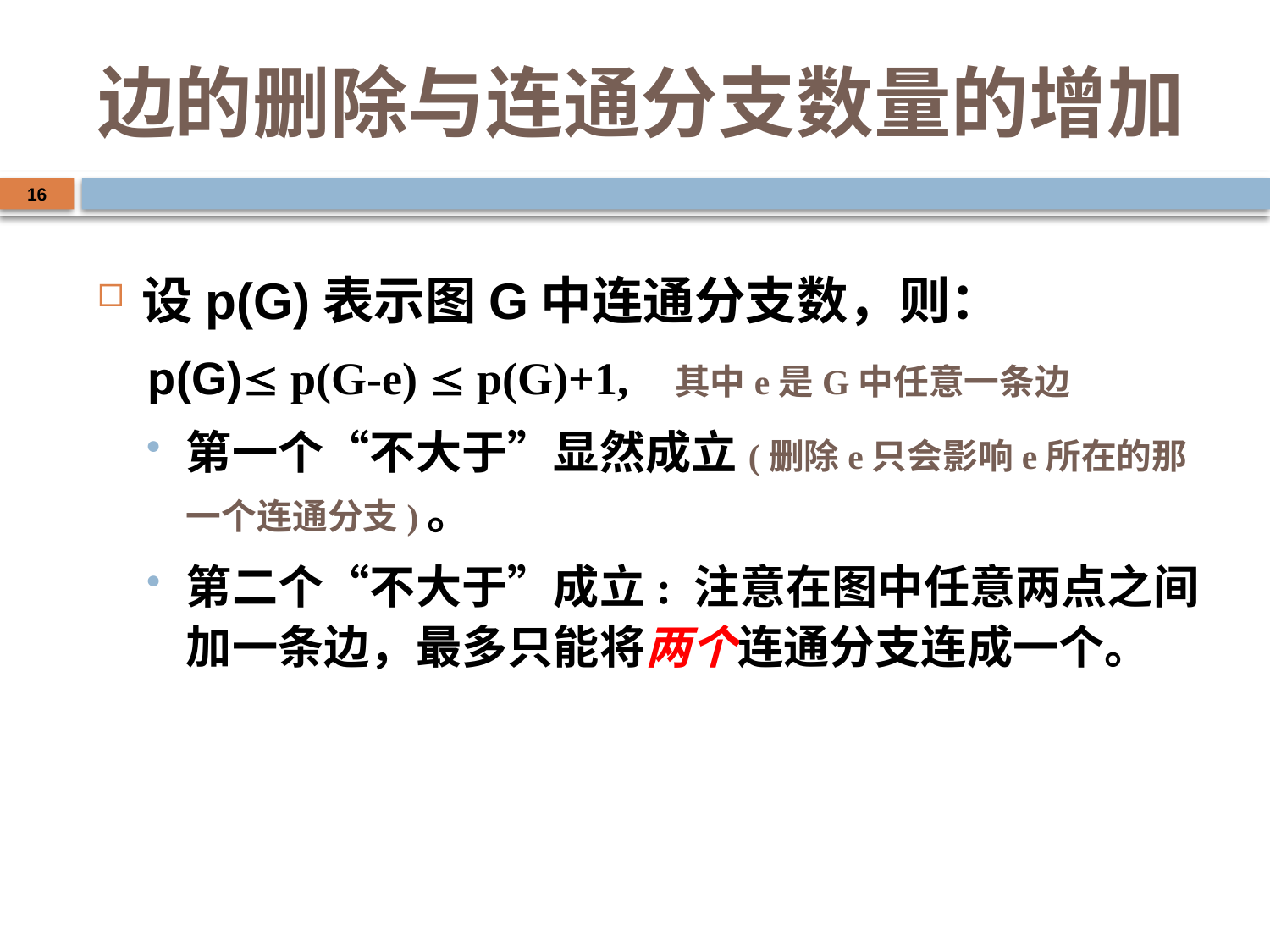

# 边的删除与连通分支数量的增加
16
设p(G)表示图G中连通分支数，则：
p(G)≤ p(G-e) ≤ p(G)+1,   其中e是G中任意一条边
第一个“不大于”显然成立(删除e只会影响e所在的那一个连通分支)。
第二个“不大于”成立: 注意在图中任意两点之间加一条边，最多只能将两个连通分支连成一个。